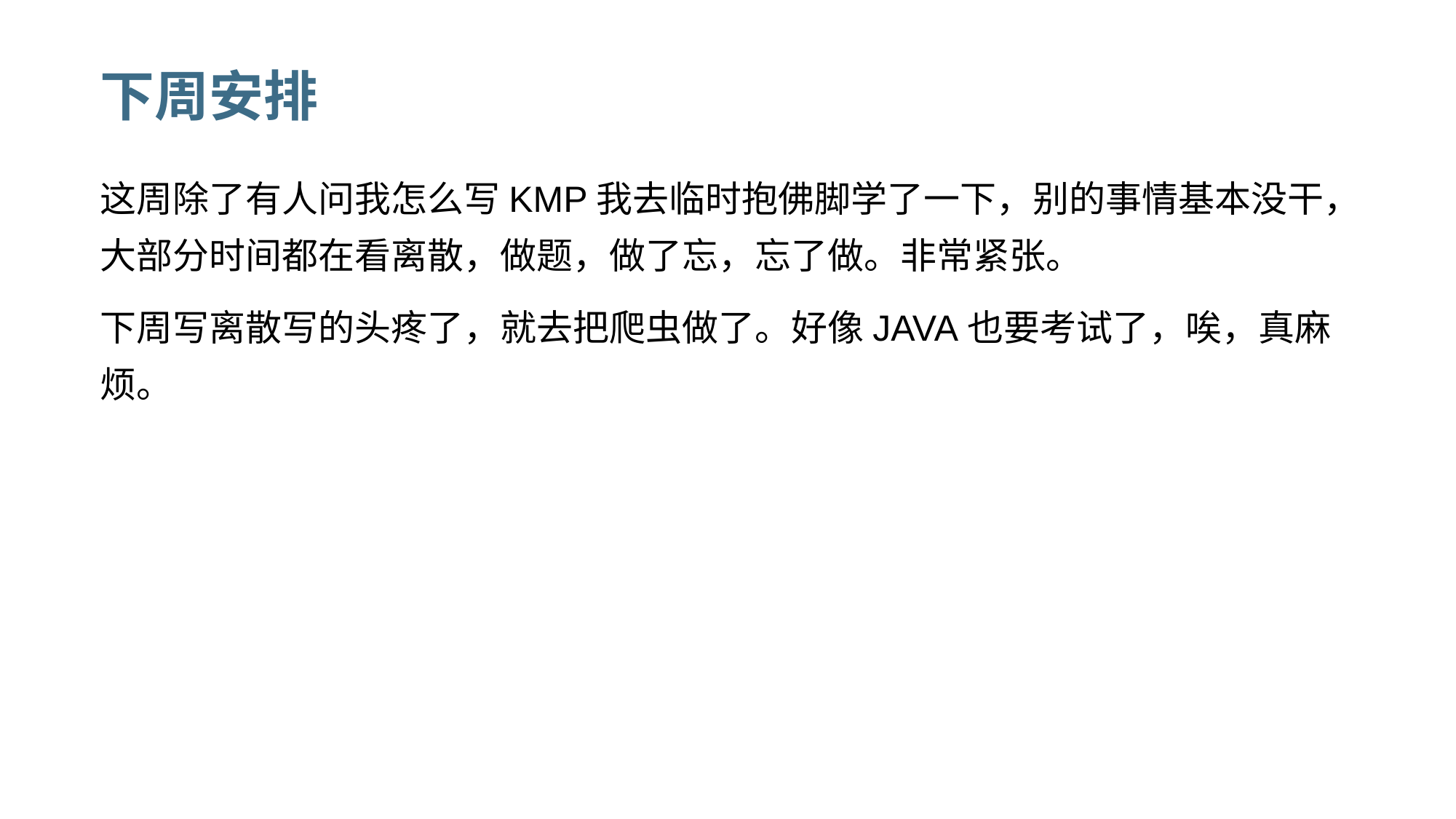

# 下周安排
这周除了有人问我怎么写KMP我去临时抱佛脚学了一下，别的事情基本没干，大部分时间都在看离散，做题，做了忘，忘了做。非常紧张。
下周写离散写的头疼了，就去把爬虫做了。好像JAVA也要考试了，唉，真麻烦。